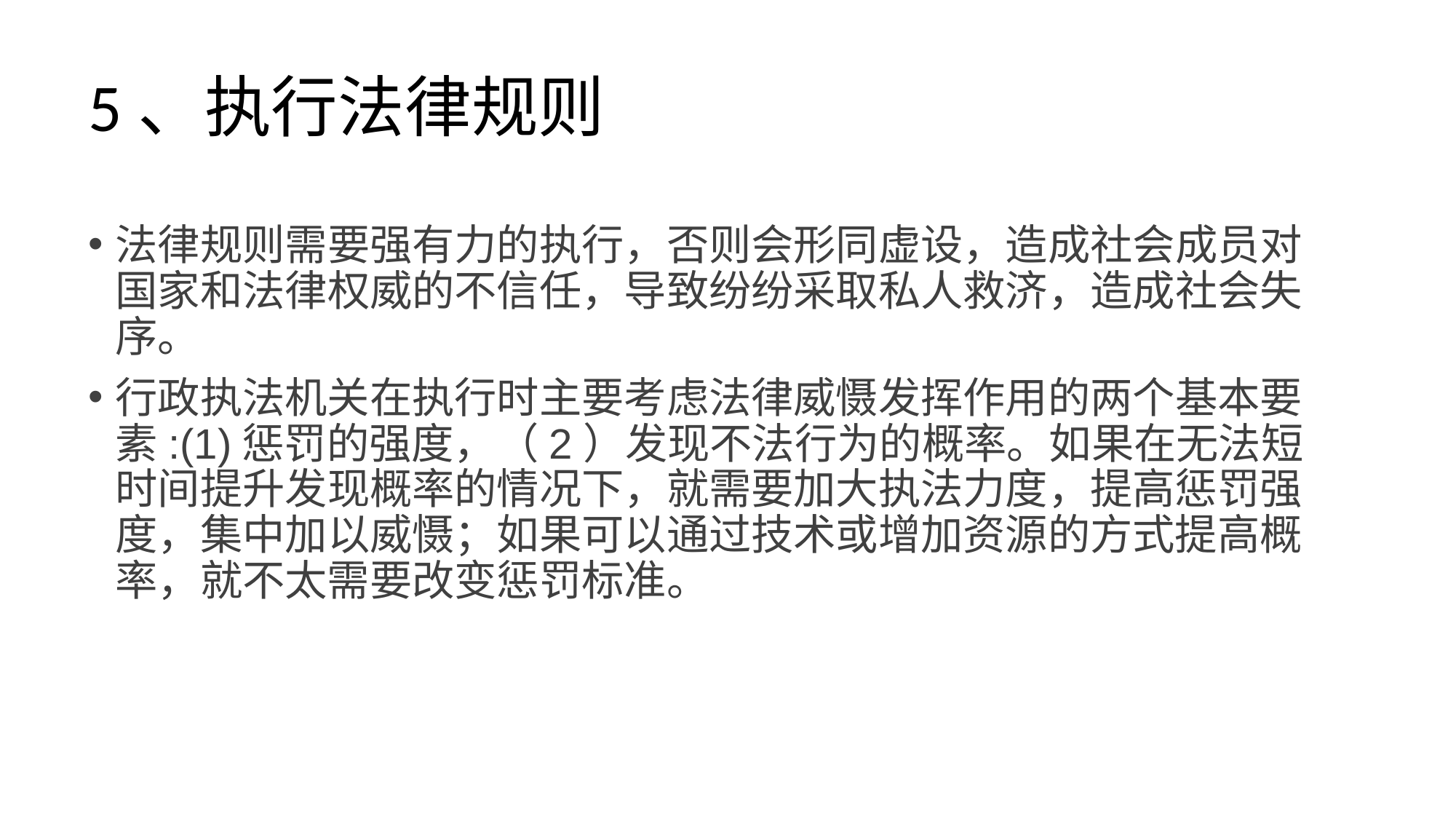

# 5、执行法律规则
法律规则需要强有力的执行，否则会形同虚设，造成社会成员对国家和法律权威的不信任，导致纷纷采取私人救济，造成社会失序。
行政执法机关在执行时主要考虑法律威慑发挥作用的两个基本要素:(1)惩罚的强度，（2）发现不法行为的概率。如果在无法短时间提升发现概率的情况下，就需要加大执法力度，提高惩罚强度，集中加以威慑；如果可以通过技术或增加资源的方式提高概率，就不太需要改变惩罚标准。